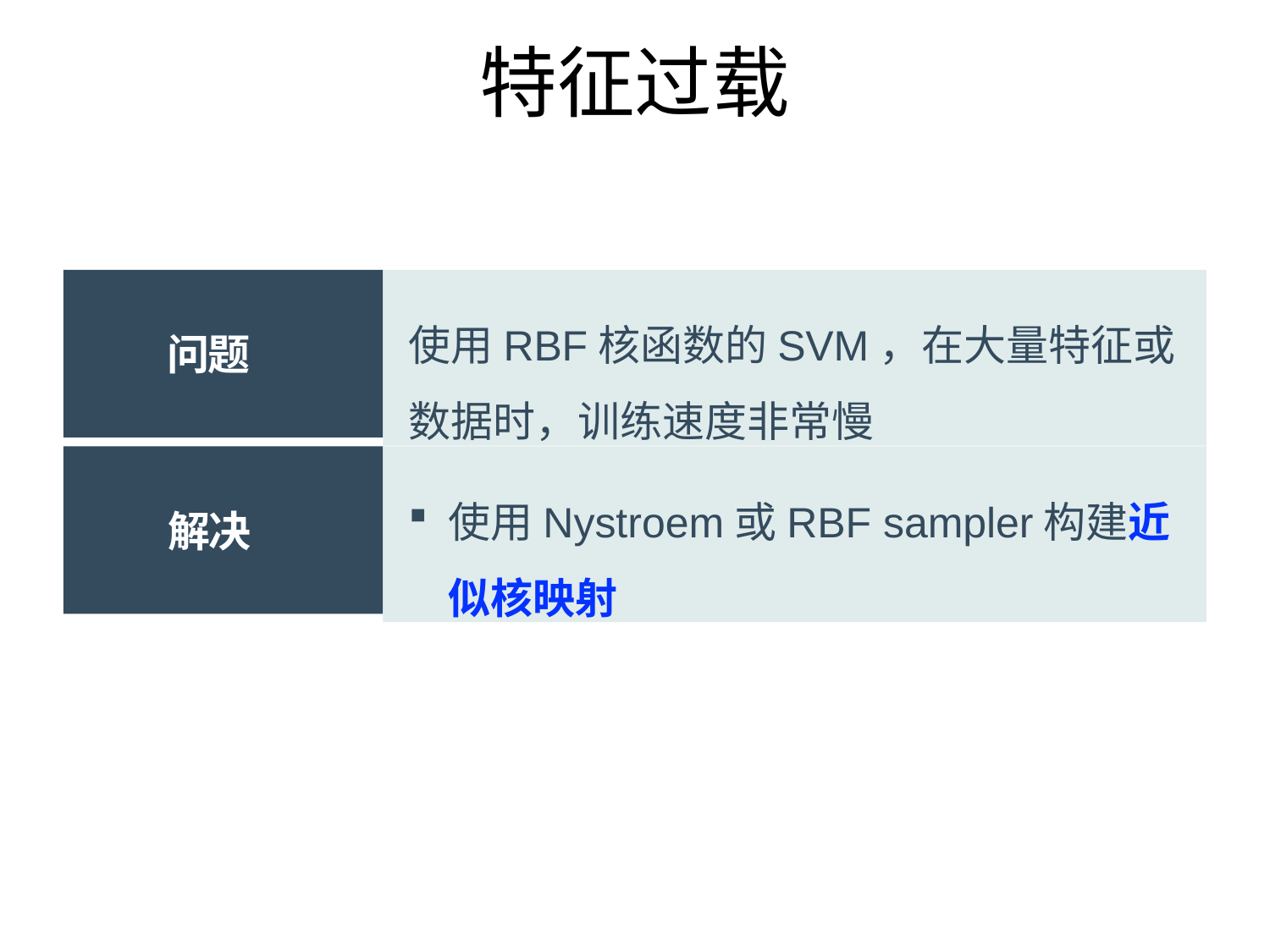

# 特征过载
问题
使用RBF核函数的SVM，在大量特征或数据时，训练速度非常慢
解决
使用Nystroem或RBF sampler构建近似核映射
59